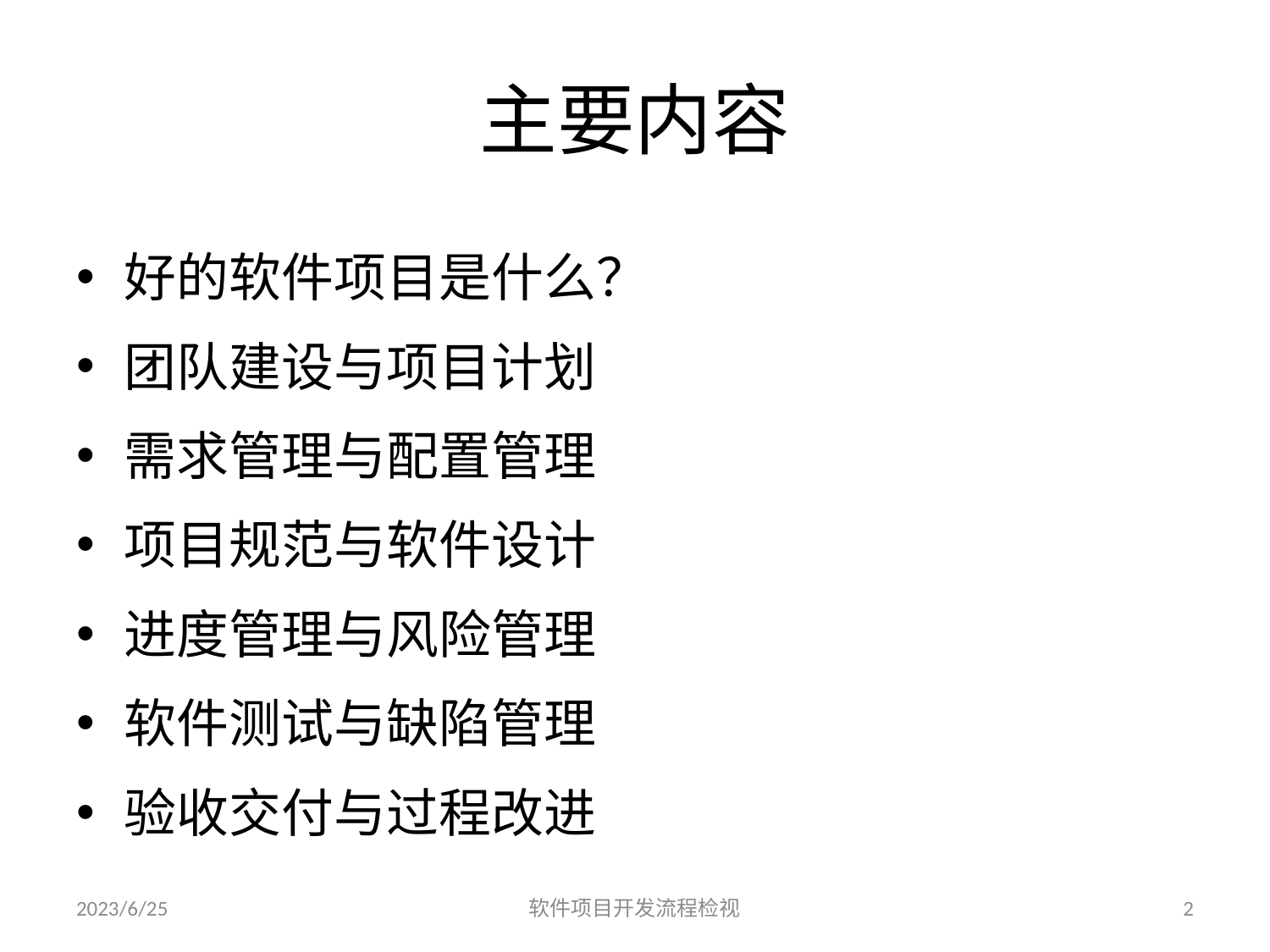

# 主要内容
好的软件项目是什么？
团队建设与项目计划
需求管理与配置管理
项目规范与软件设计
进度管理与风险管理
软件测试与缺陷管理
验收交付与过程改进

2023/6/25
软件项目开发流程检视
2